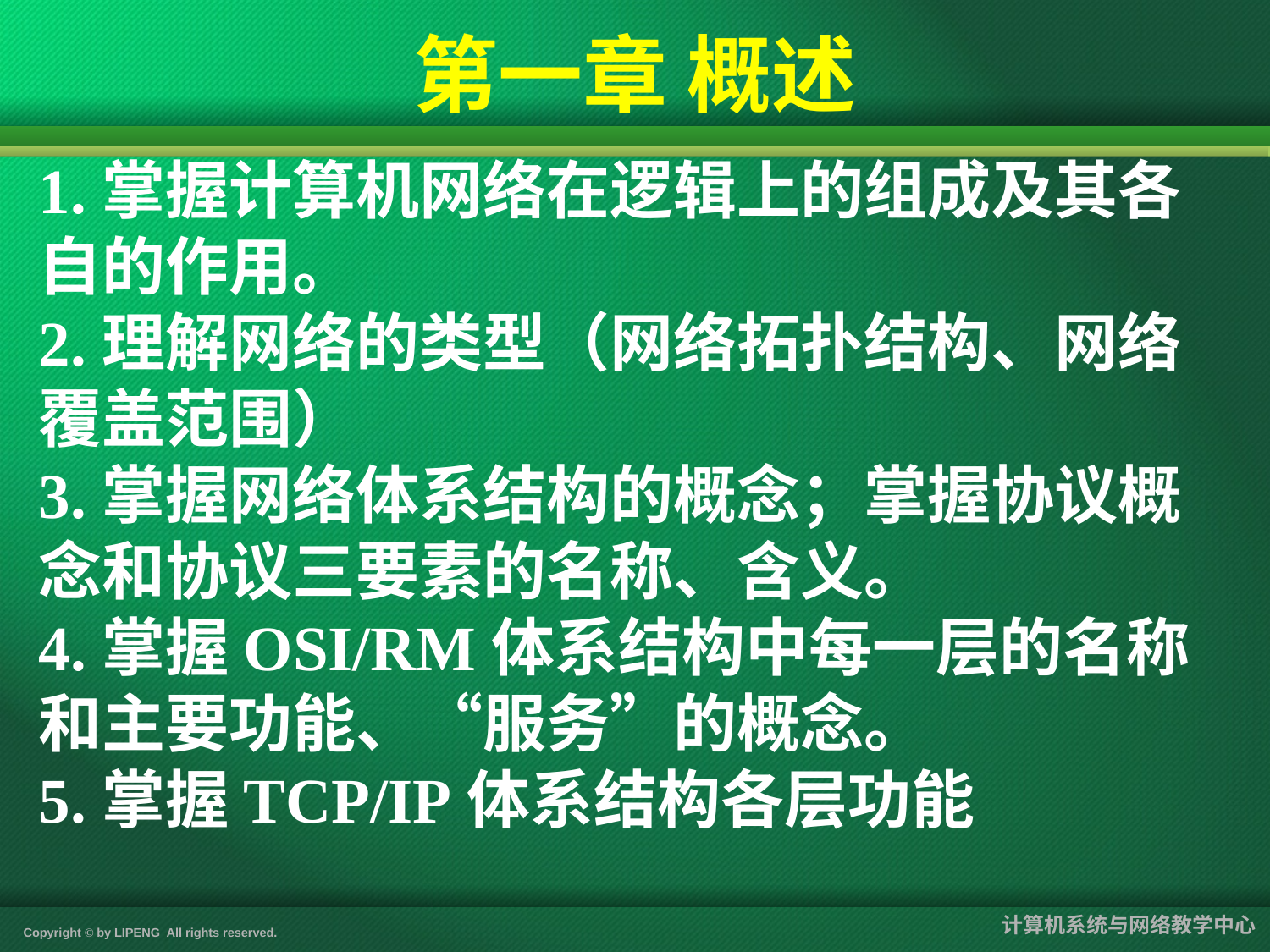

#
第一章 概述
1.掌握计算机网络在逻辑上的组成及其各自的作用。
2.理解网络的类型（网络拓扑结构、网络覆盖范围）
3.掌握网络体系结构的概念；掌握协议概念和协议三要素的名称、含义。
4.掌握OSI/RM体系结构中每一层的名称和主要功能、“服务”的概念。
5.掌握TCP/IP体系结构各层功能